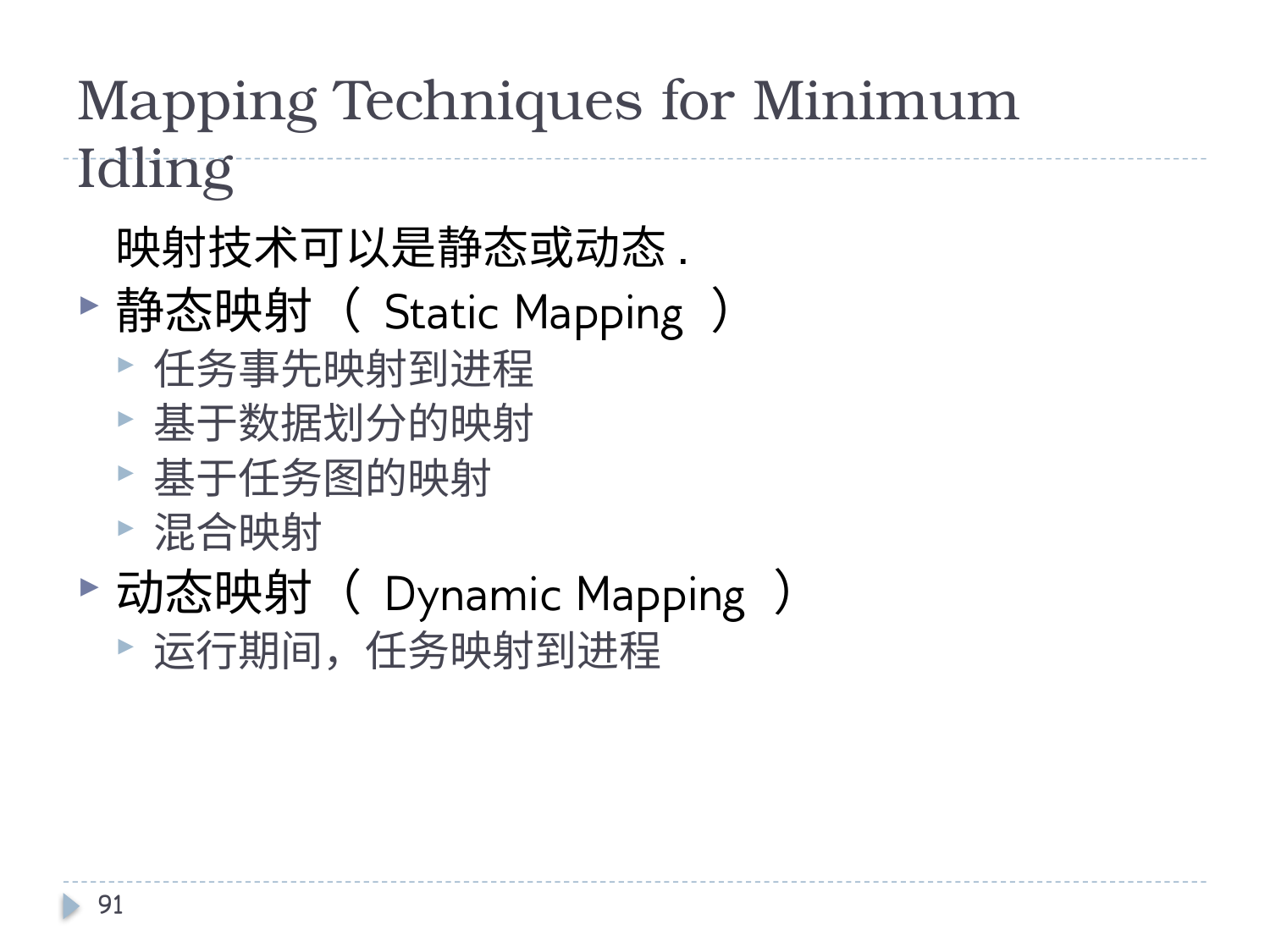

# Mapping Techniques for Minimum Idling
	映射技术可以是静态或动态.
静态映射（ Static Mapping ）
任务事先映射到进程
基于数据划分的映射
基于任务图的映射
混合映射
动态映射（ Dynamic Mapping ）
运行期间，任务映射到进程

91